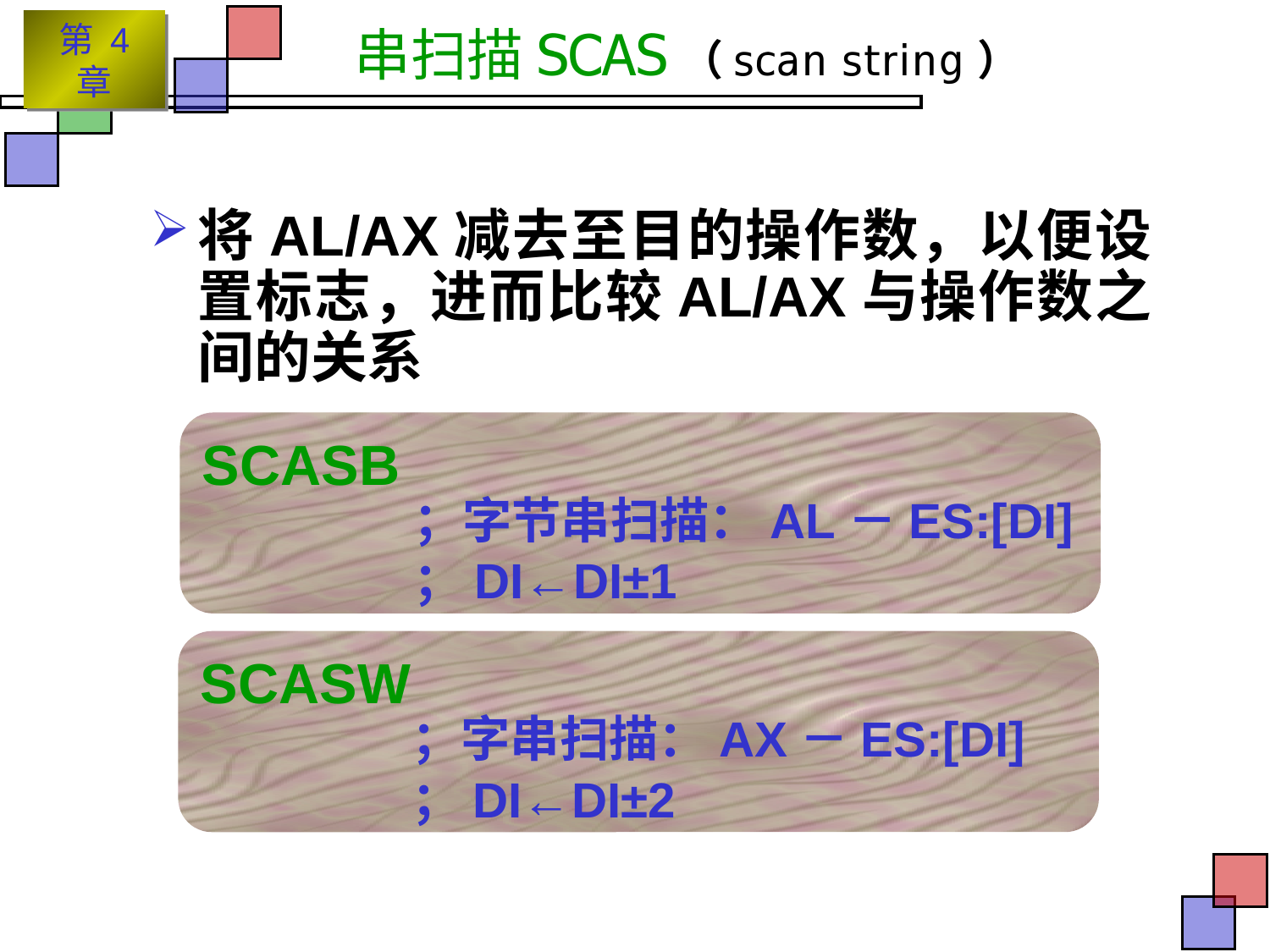

# 串扫描SCAS（scan string）
将AL/AX减去至目的操作数，以便设置标志，进而比较AL/AX与操作数之间的关系
SCASB
	；字节串扫描：AL－ES:[DI]
	；DI←DI±1
SCASW
	；字串扫描：AX－ES:[DI]
	；DI←DI±2